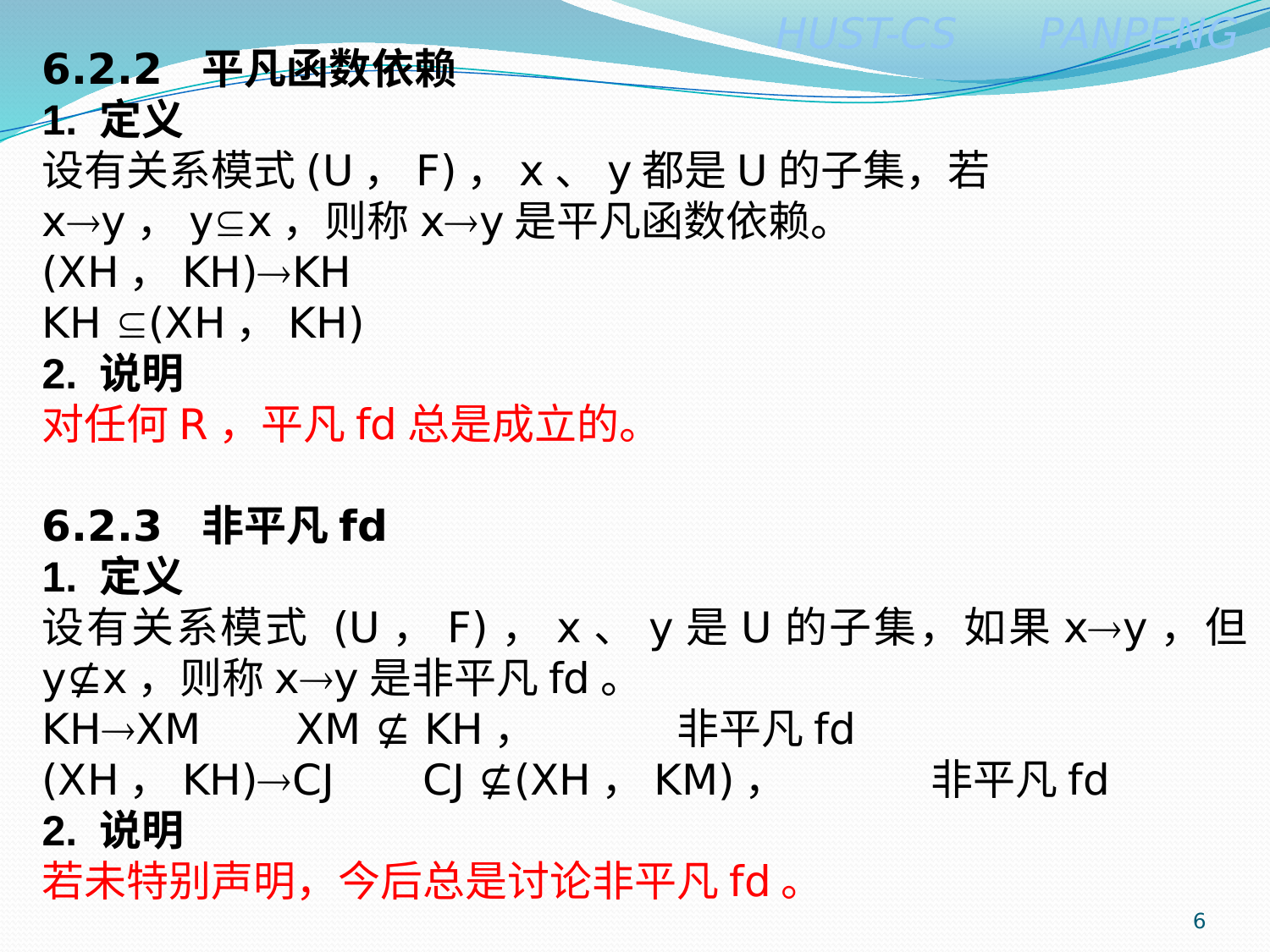

6.2.2  平凡函数依赖
1. 定义
设有关系模式(U，F)，x、y都是U的子集，若x→y，y⊆x，则称x→y是平凡函数依赖。
(XH，KH)→KH
KH ⊆(XH，KH)
2. 说明
对任何R，平凡fd总是成立的。

6.2.3  非平凡fd
1. 定义
设有关系模式 (U，F)，x、y是U的子集，如果x→y，但y⊈x，则称x→y是非平凡fd。
KH→XM	XM ⊈ KH，        	非平凡fd
(XH，KH)→CJ	CJ ⊈(XH，KM)，    	非平凡fd
2. 说明
若未特别声明，今后总是讨论非平凡fd。

6